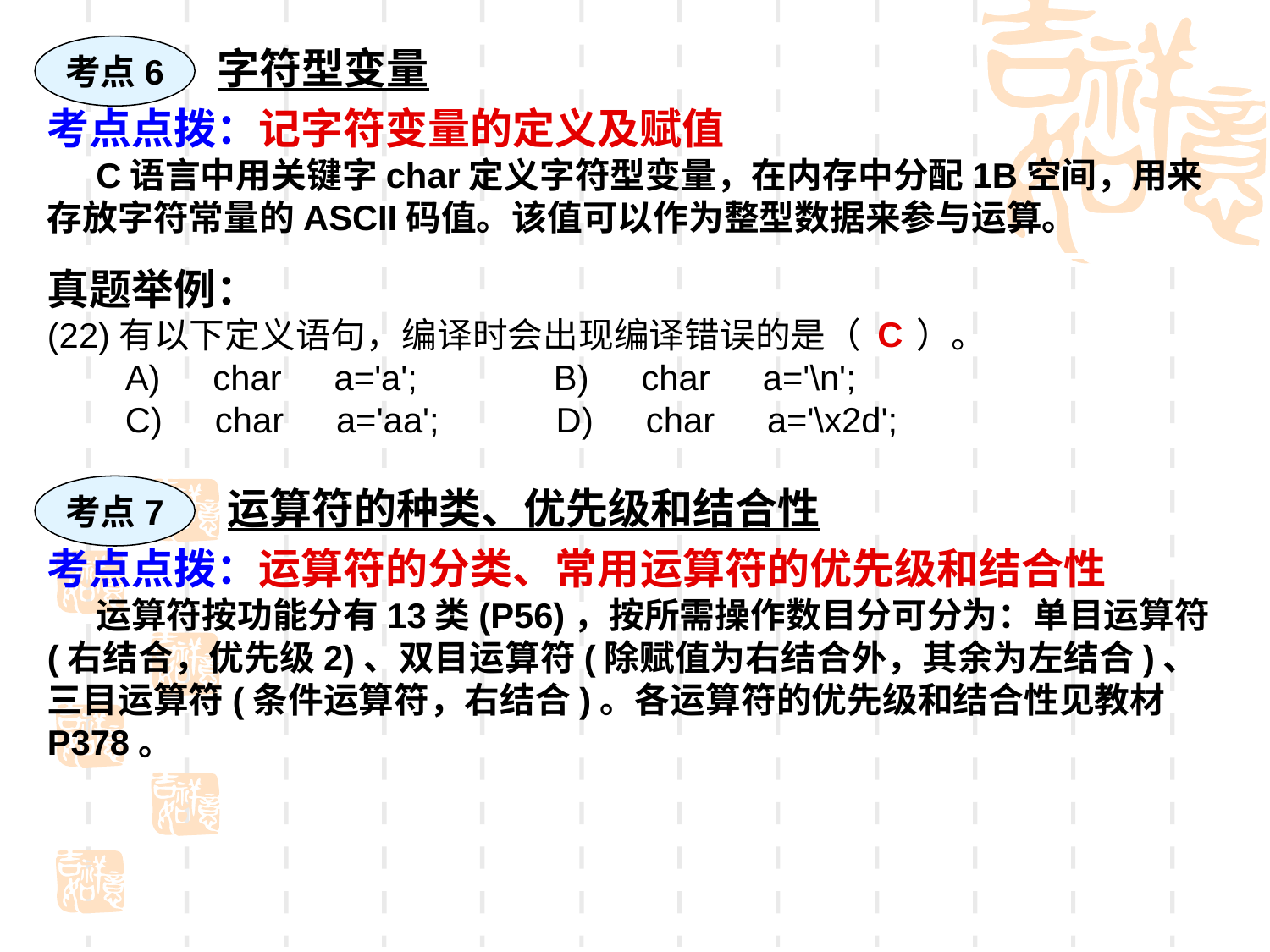

考点6
字符型变量
考点点拨：记字符变量的定义及赋值
     C语言中用关键字char定义字符型变量，在内存中分配1B空间，用来存放字符常量的ASCII码值。该值可以作为整型数据来参与运算。
真题举例：
(22)有以下定义语句，编译时会出现编译错误的是（       ）。
        A)　char　a='a';              B)　char　a='\n';
        C)　char　a='aa';            D)　char　a='\x2d';
C
考点7
运算符的种类、优先级和结合性
考点点拨：运算符的分类、常用运算符的优先级和结合性
     运算符按功能分有13类(P56)，按所需操作数目分可分为：单目运算符(右结合，优先级2)、双目运算符(除赋值为右结合外，其余为左结合)、三目运算符(条件运算符，右结合)。各运算符的优先级和结合性见教材P378。